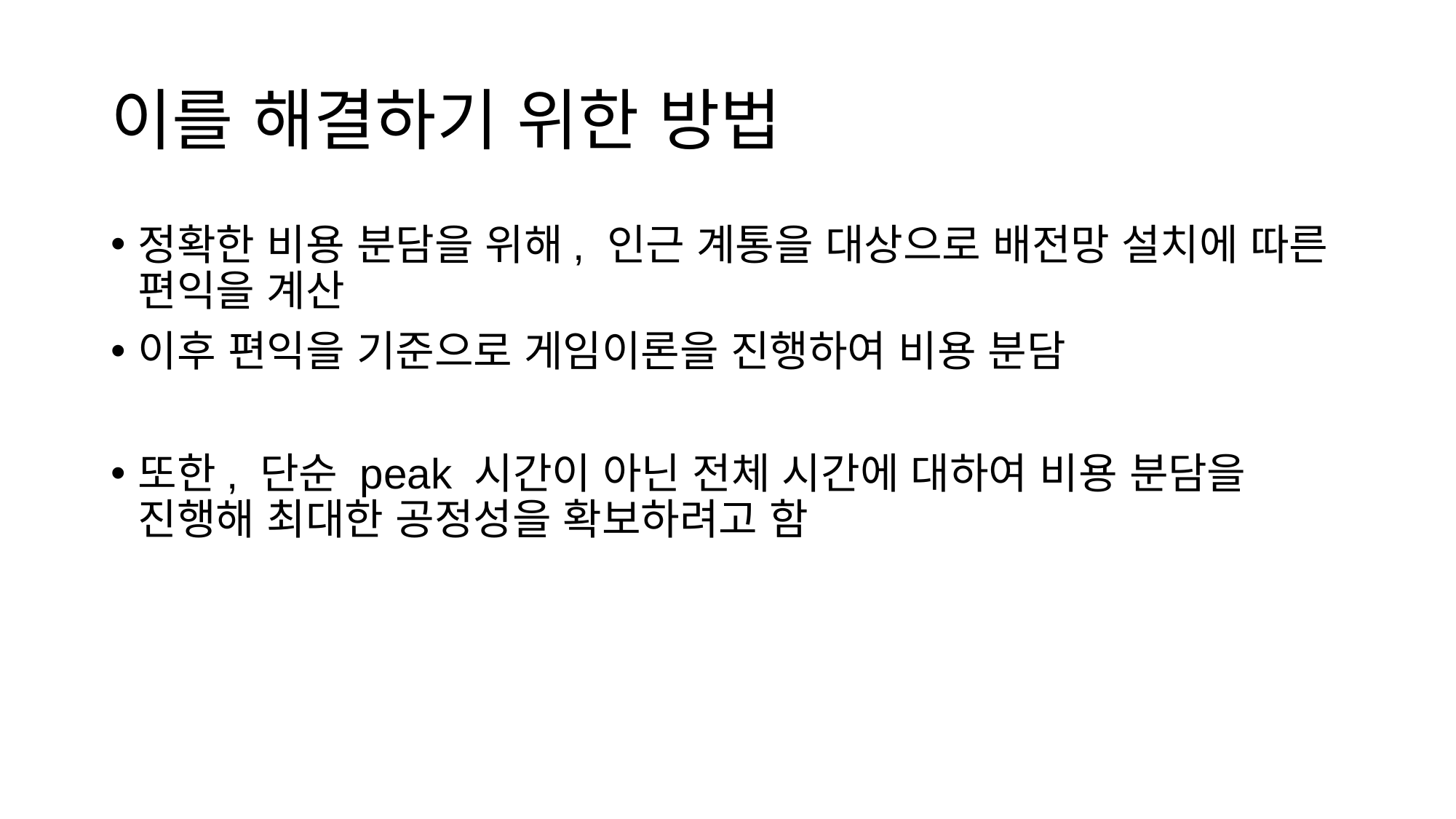

# 이를 해결하기 위한 방법
정확한 비용 분담을 위해, 인근 계통을 대상으로 배전망 설치에 따른 편익을 계산
이후 편익을 기준으로 게임이론을 진행하여 비용 분담

또한, 단순 peak 시간이 아닌 전체 시간에 대하여 비용 분담을 진행해 최대한 공정성을 확보하려고 함